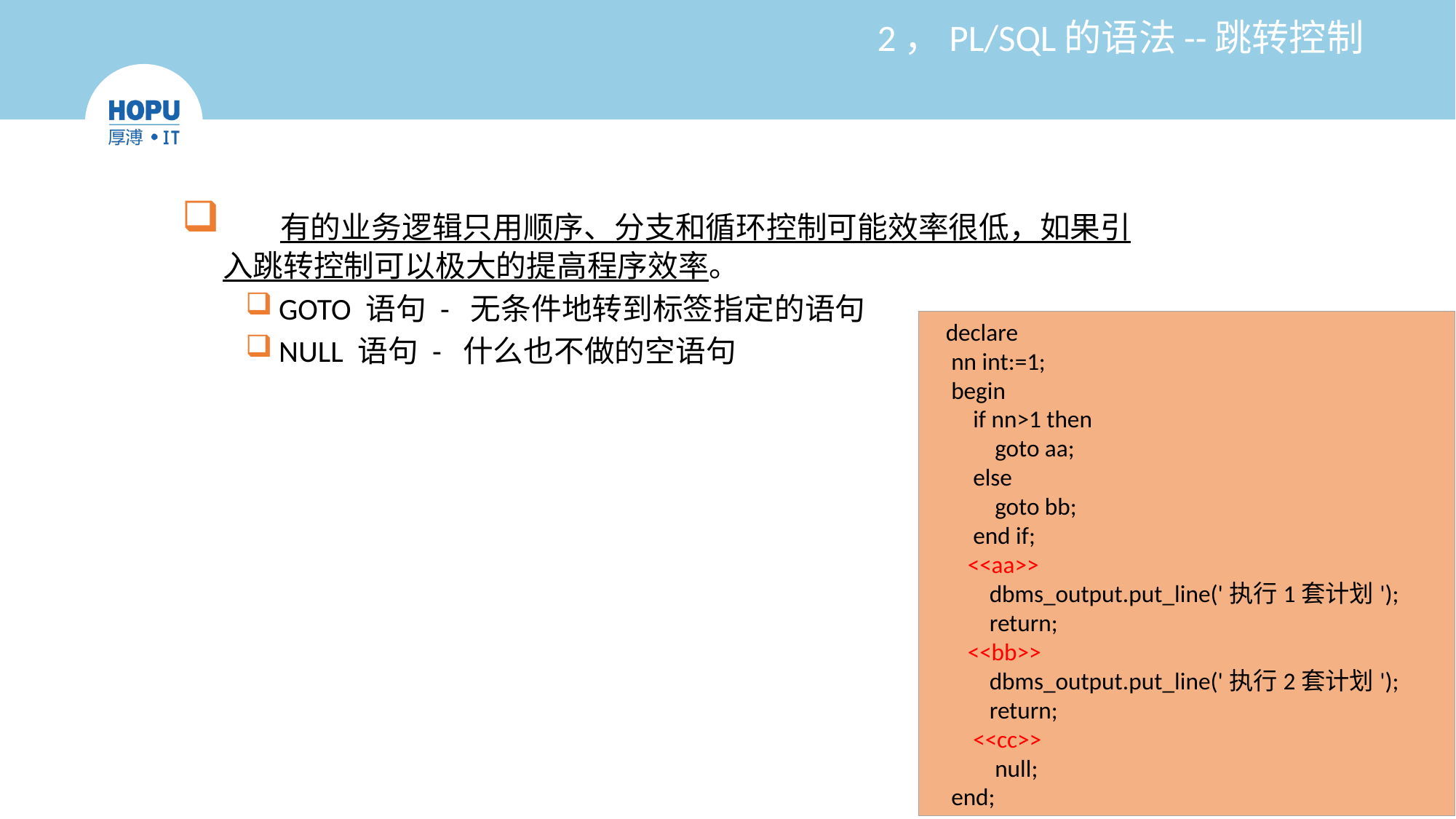

# 2，PL/SQL的语法--跳转控制
     有的业务逻辑只用顺序、分支和循环控制可能效率很低，如果引入跳转控制可以极大的提高程序效率。
GOTO 语句 -  无条件地转到标签指定的语句
NULL 语句 -  什么也不做的空语句
declare
 nn int:=1;
 begin
     if nn>1 then
         goto aa;
     else
         goto bb;
     end if;
    <<aa>>
        dbms_output.put_line('执行1套计划');
        return;
    <<bb>>
        dbms_output.put_line('执行2套计划');
        return;
     <<cc>>
         null;
 end;